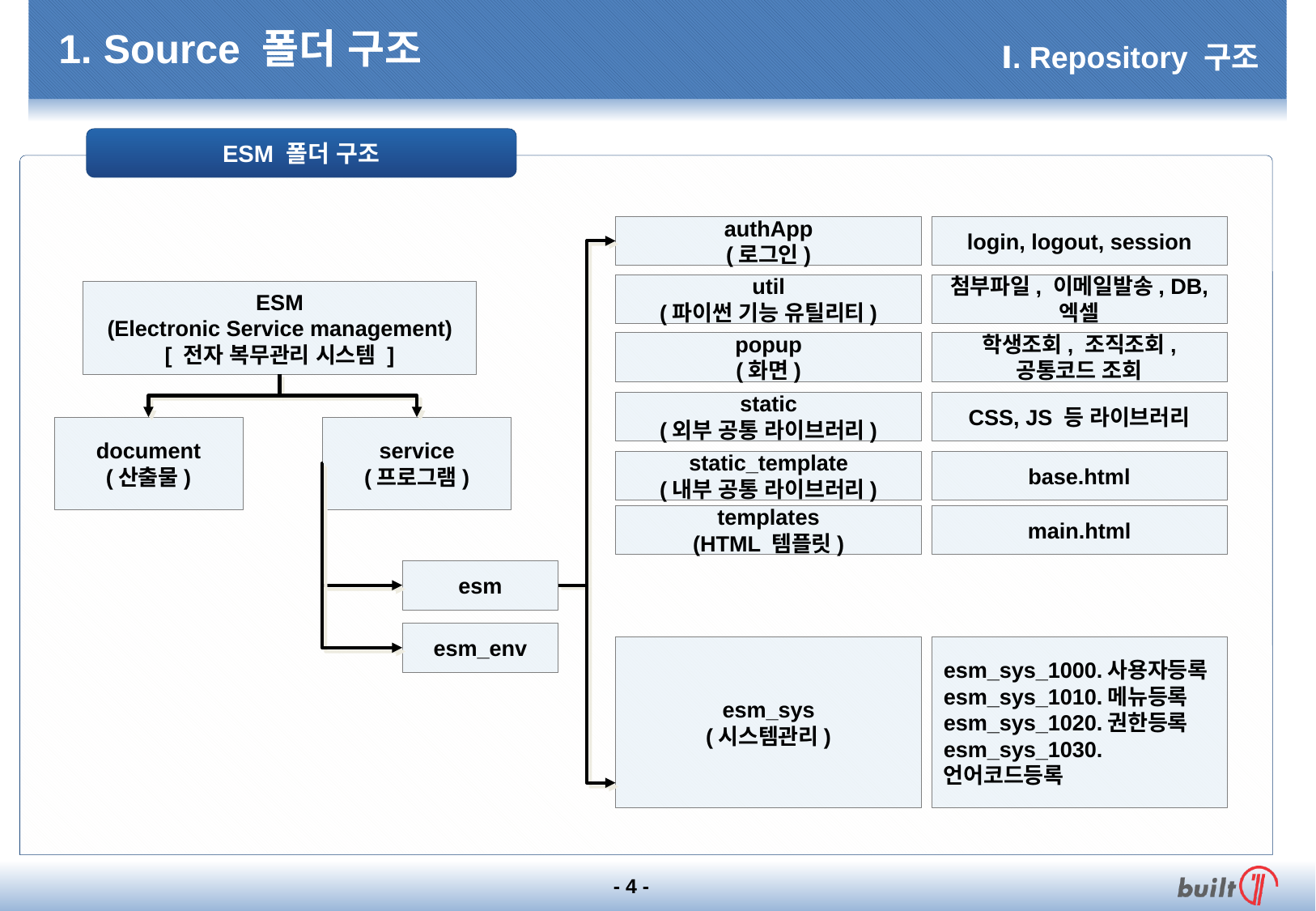

# 1. Source 폴더 구조
Ⅰ. Repository 구조
ESM 폴더 구조

authApp
(로그인)
login, logout, session
util
(파이썬 기능 유틸리티)
첨부파일, 이메일발송, DB, 엑셀
ESM
(Electronic Service management)
[ 전자 복무관리 시스템 ]
popup
(화면)
학생조회, 조직조회, 공통코드 조회
static
(외부 공통 라이브러리)
CSS, JS 등 라이브러리
document
(산출물)
service
(프로그램)
static_template
(내부 공통 라이브러리)
base.html
templates
(HTML 템플릿)
main.html
esm
esm_env
esm_sys_1000.사용자등록
esm_sys_1010.메뉴등록
esm_sys_1020.권한등록
esm_sys_1030.언어코드등록
esm_sys
(시스템관리)